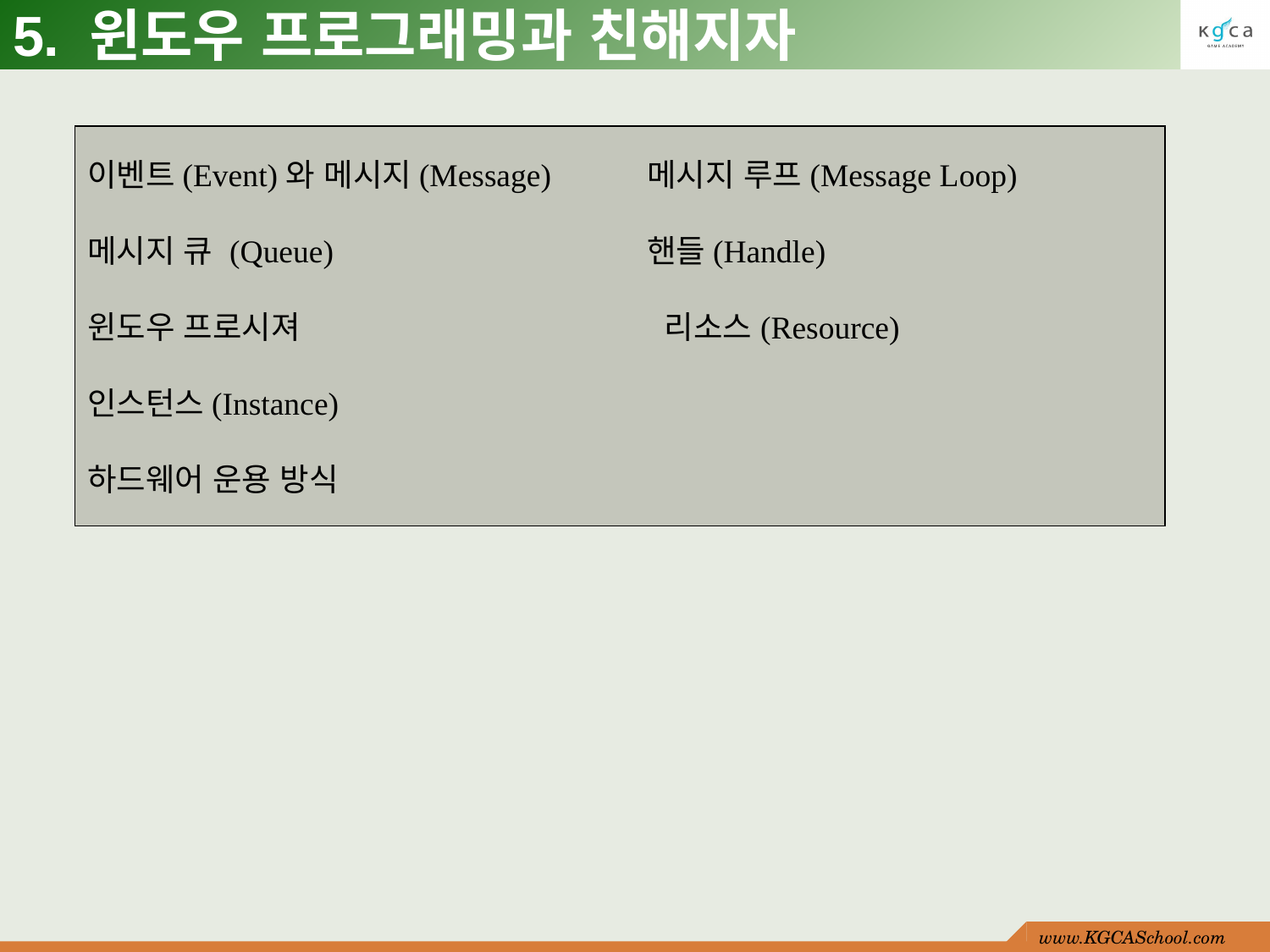

# 5. 윈도우 프로그래밍과 친해지자
이벤트(Event)와 메시지(Message)           메시지 루프(Message Loop)

메시지 큐 (Queue)                                      핸들(Handle)

윈도우 프로시져                                         리소스(Resource)

인스턴스(Instance)

하드웨어 운용 방식